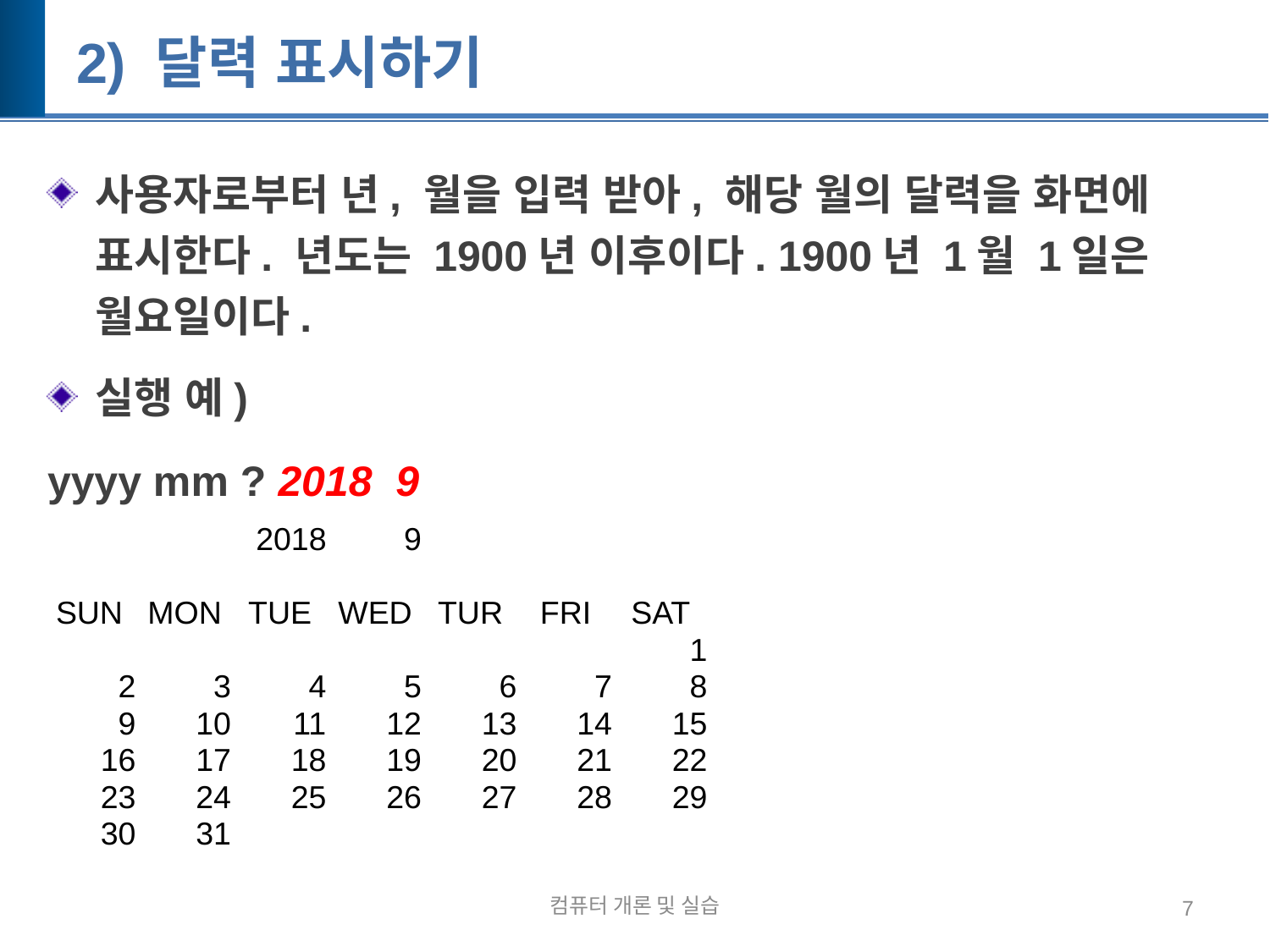

# 2) 달력 표시하기
사용자로부터 년, 월을 입력 받아, 해당 월의 달력을 화면에 표시한다. 년도는 1900년 이후이다. 1900년 1월 1일은 월요일이다.
실행 예)
yyyy mm ? 2018  9
|  |  | 2018 | 9 |  |  |  |
| --- | --- | --- | --- | --- | --- | --- |
|  |  |  |  |  |  |  |
| SUN | MON | TUE | WED | TUR | FRI | SAT |
|  |  |  |  |  |  | 1 |
| 2 | 3 | 4 | 5 | 6 | 7 | 8 |
| 9 | 10 | 11 | 12 | 13 | 14 | 15 |
| 16 | 17 | 18 | 19 | 20 | 21 | 22 |
| 23 | 24 | 25 | 26 | 27 | 28 | 29 |
| 30 | 31 |  |  |  |  |  |
컴퓨터 개론 및 실습
7